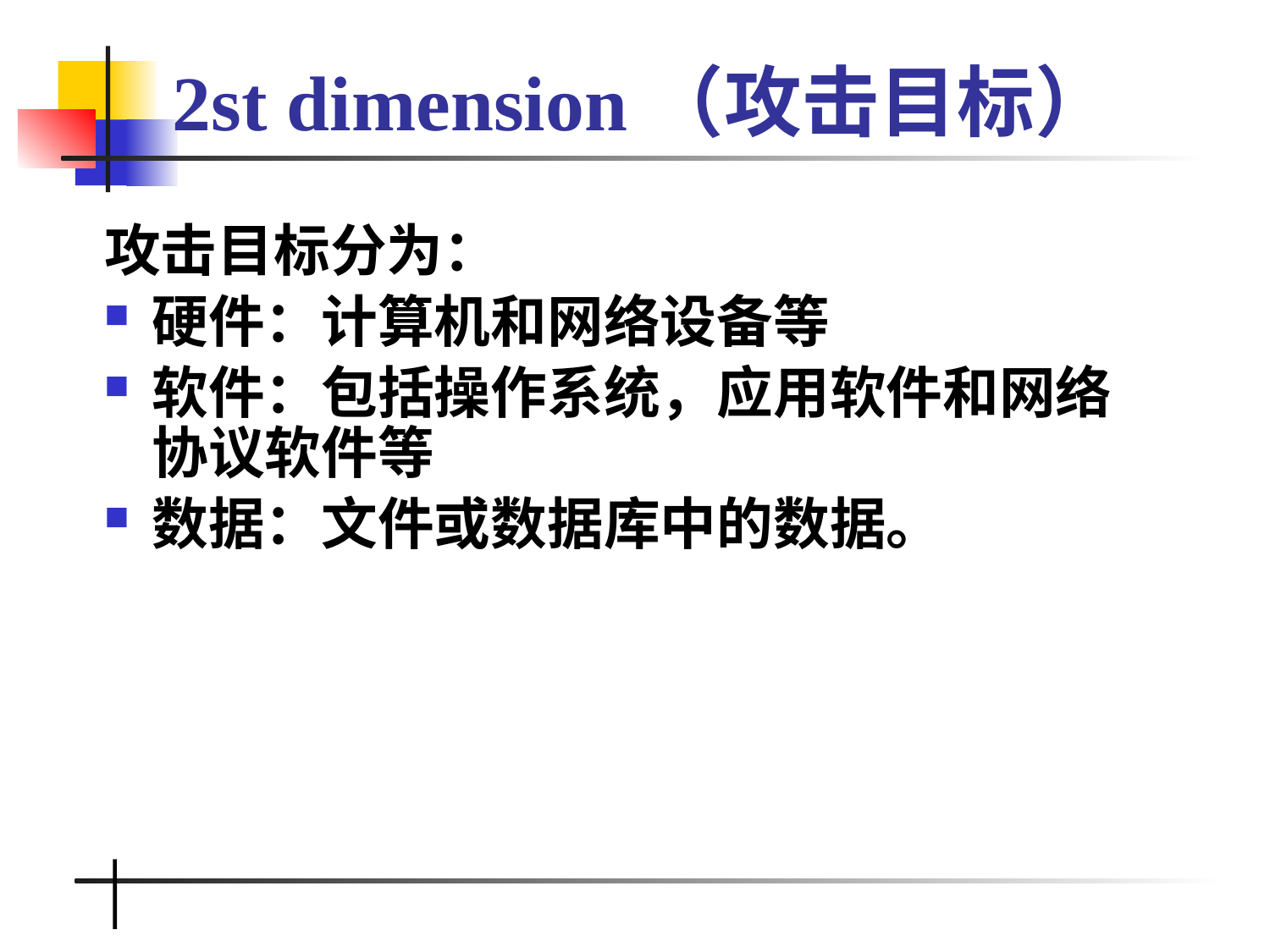

# 2st dimension（攻击目标）
攻击目标分为：
硬件：计算机和网络设备等
软件：包括操作系统，应用软件和网络协议软件等
数据：文件或数据库中的数据。